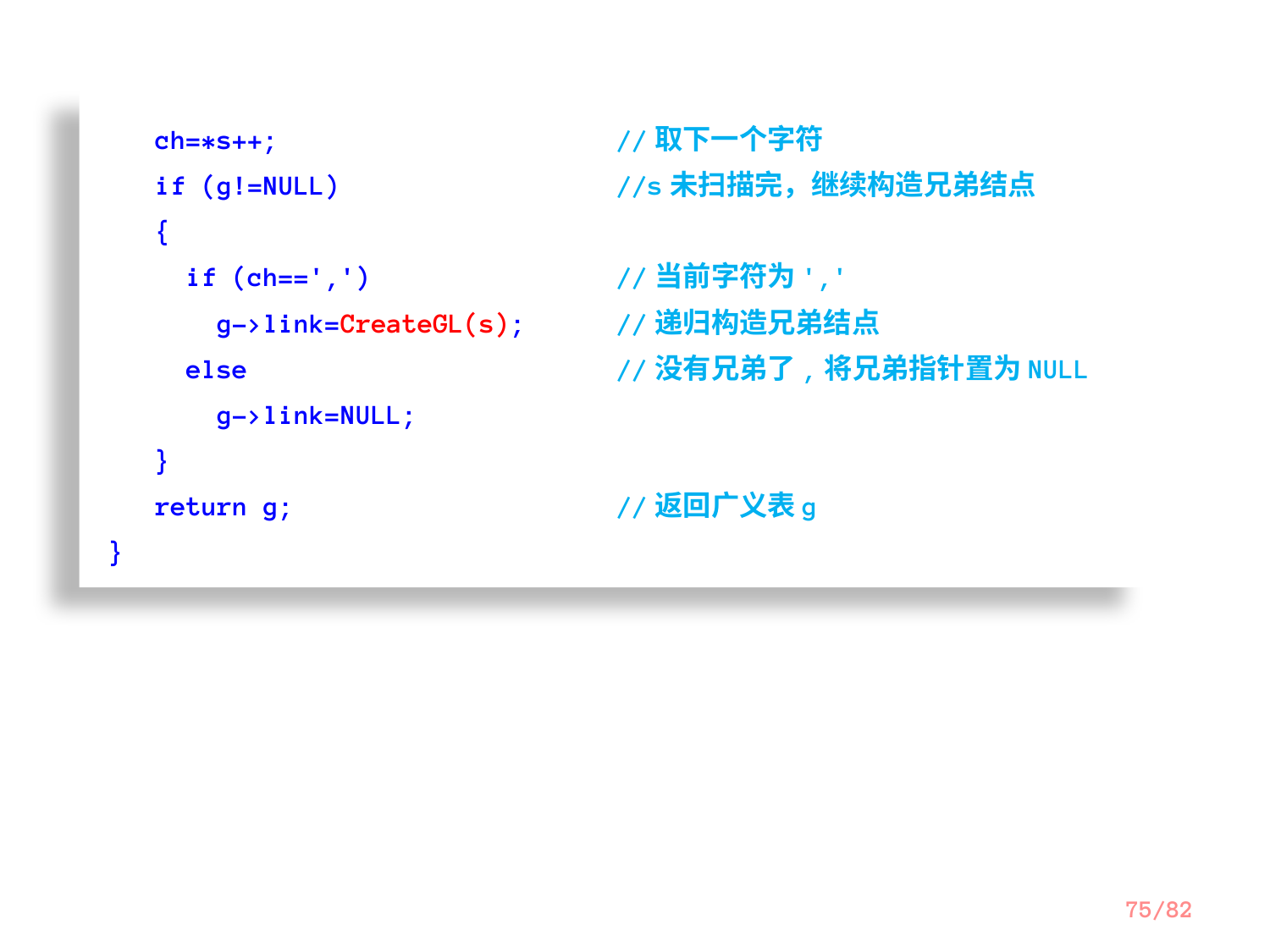

ch=*s++;			//取下一个字符
   if (g!=NULL)			//s未扫描完，继续构造兄弟结点
   {
     if (ch==',')		//当前字符为','
       g->link=CreateGL(s);	//递归构造兄弟结点
     else			//没有兄弟了,将兄弟指针置为NULL
       g->link=NULL;
   }
   return g;			//返回广义表g
}
75/82